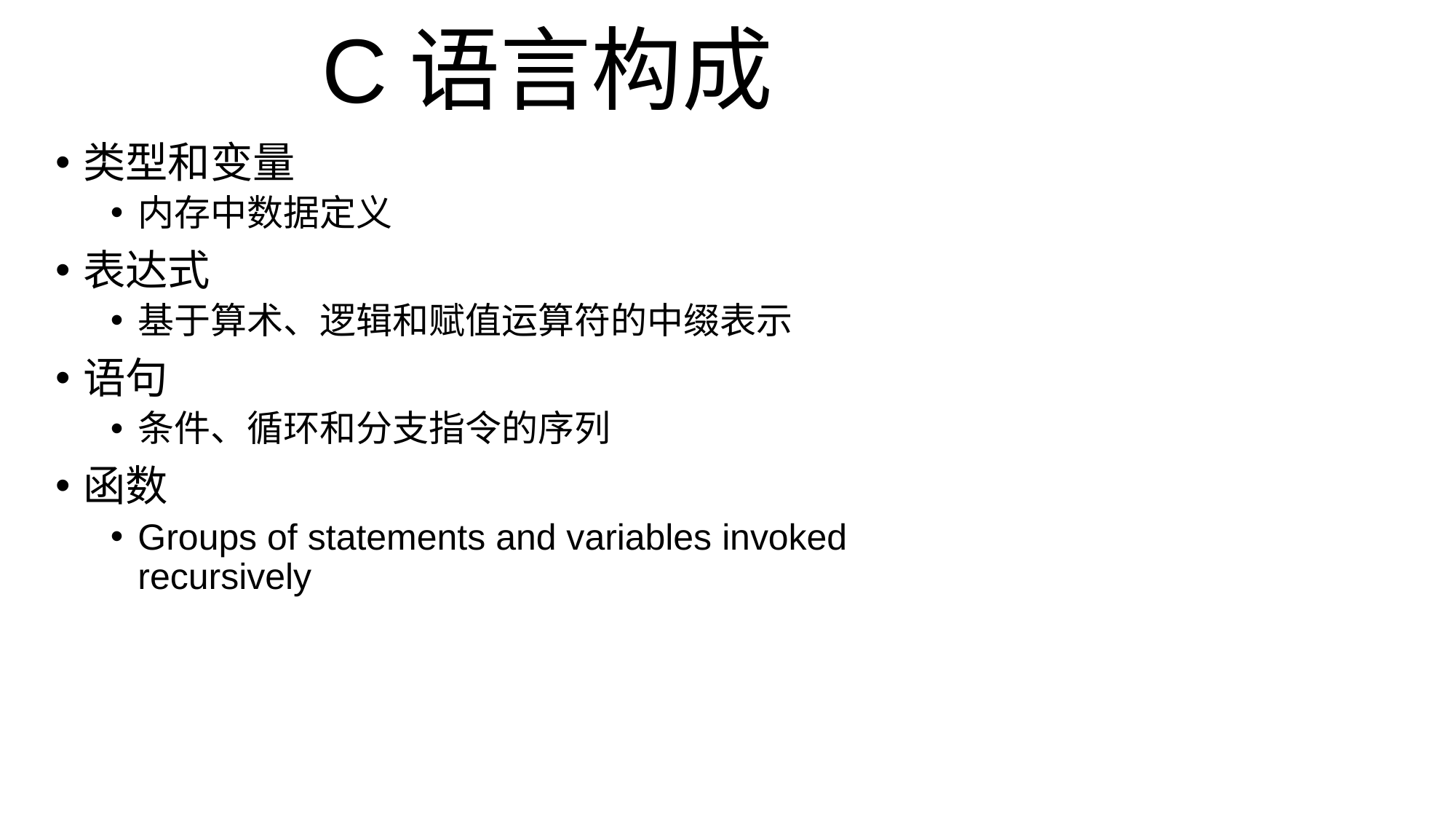

C语言构成
类型和变量
内存中数据定义
表达式
基于算术、逻辑和赋值运算符的中缀表示
语句
条件、循环和分支指令的序列
函数
Groups of statements and variables invoked recursively